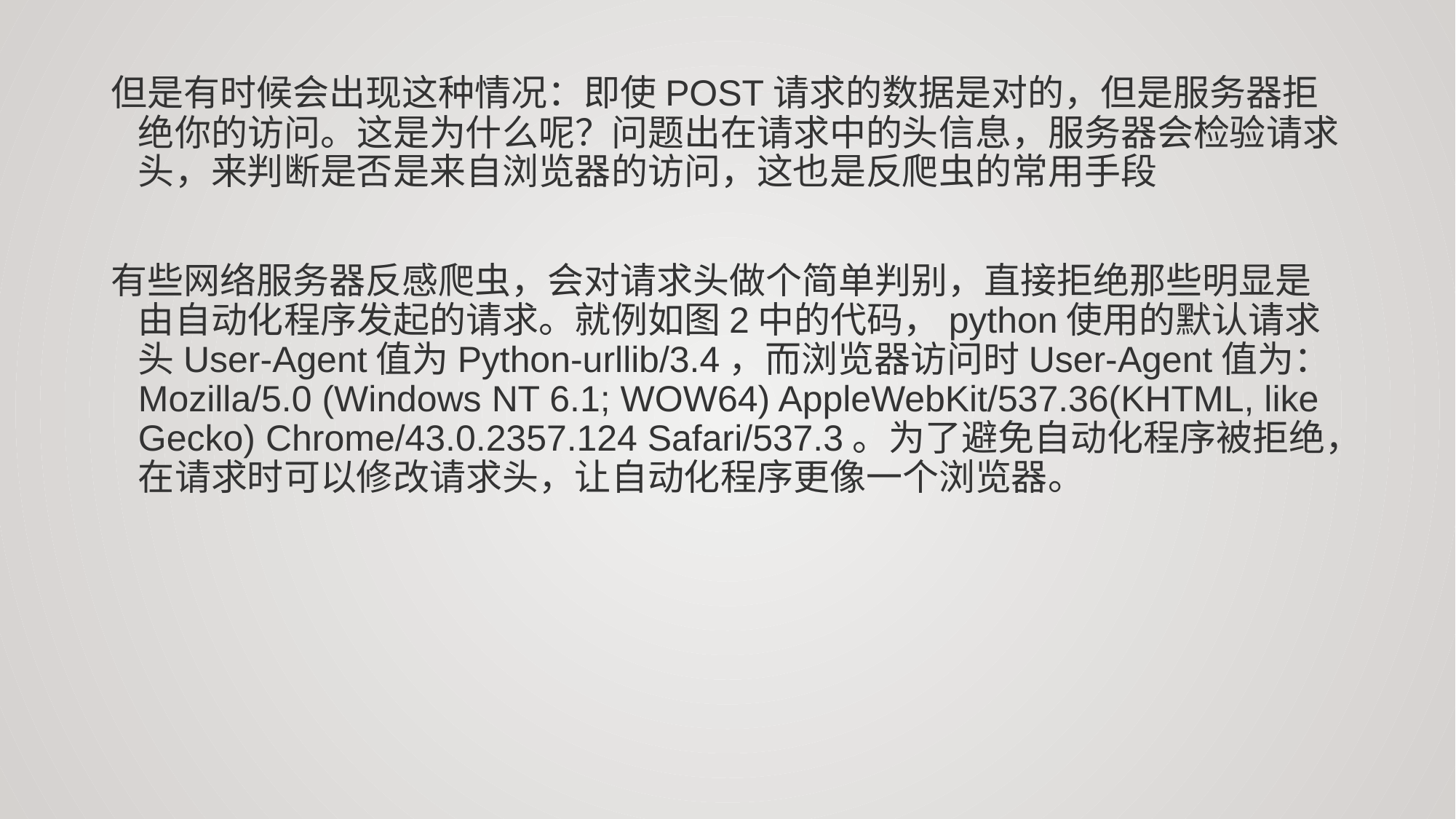

但是有时候会出现这种情况：即使POST请求的数据是对的，但是服务器拒绝你的访问。这是为什么呢？问题出在请求中的头信息，服务器会检验请求头，来判断是否是来自浏览器的访问，这也是反爬虫的常用手段

有些网络服务器反感爬虫，会对请求头做个简单判别，直接拒绝那些明显是由自动化程序发起的请求。就例如图2中的代码，python使用的默认请求头User-Agent值为Python-urllib/3.4，而浏览器访问时User-Agent值为：Mozilla/5.0 (Windows NT 6.1; WOW64) AppleWebKit/537.36(KHTML, like Gecko) Chrome/43.0.2357.124 Safari/537.3。为了避免自动化程序被拒绝，在请求时可以修改请求头，让自动化程序更像一个浏览器。